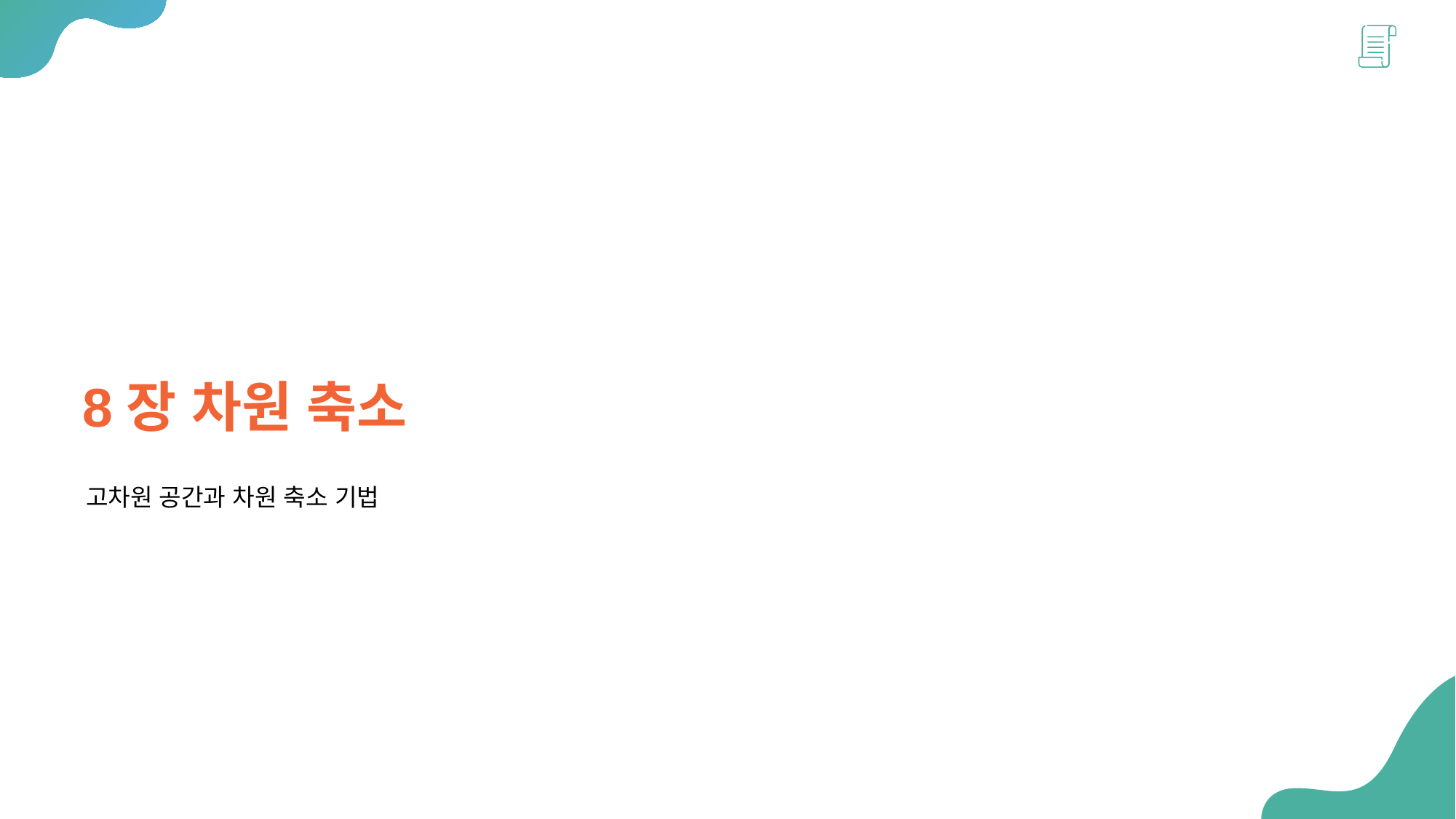

8장 차원 축소
고차원 공간과 차원 축소 기법